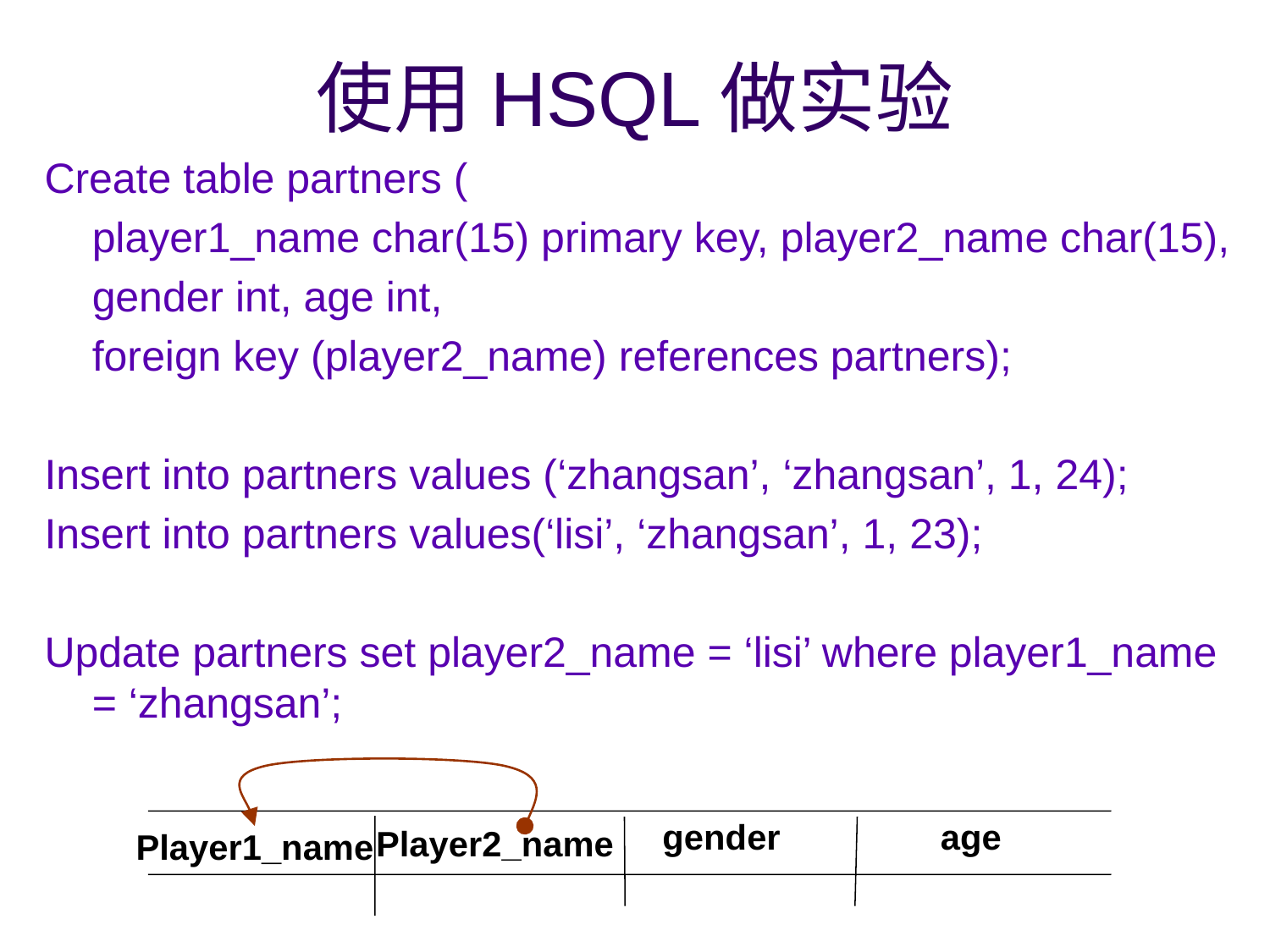

# 使用HSQL做实验
Create table partners (
	player1_name char(15) primary key, player2_name char(15),
	gender int, age int,
	foreign key (player2_name) references partners);

Insert into partners values (‘zhangsan’, ‘zhangsan’, 1, 24);
Insert into partners values(‘lisi’, ‘zhangsan’, 1, 23);

Update partners set player2_name = ‘lisi’ where player1_name = ‘zhangsan’;

gender
age

Player2_name

Player1_name